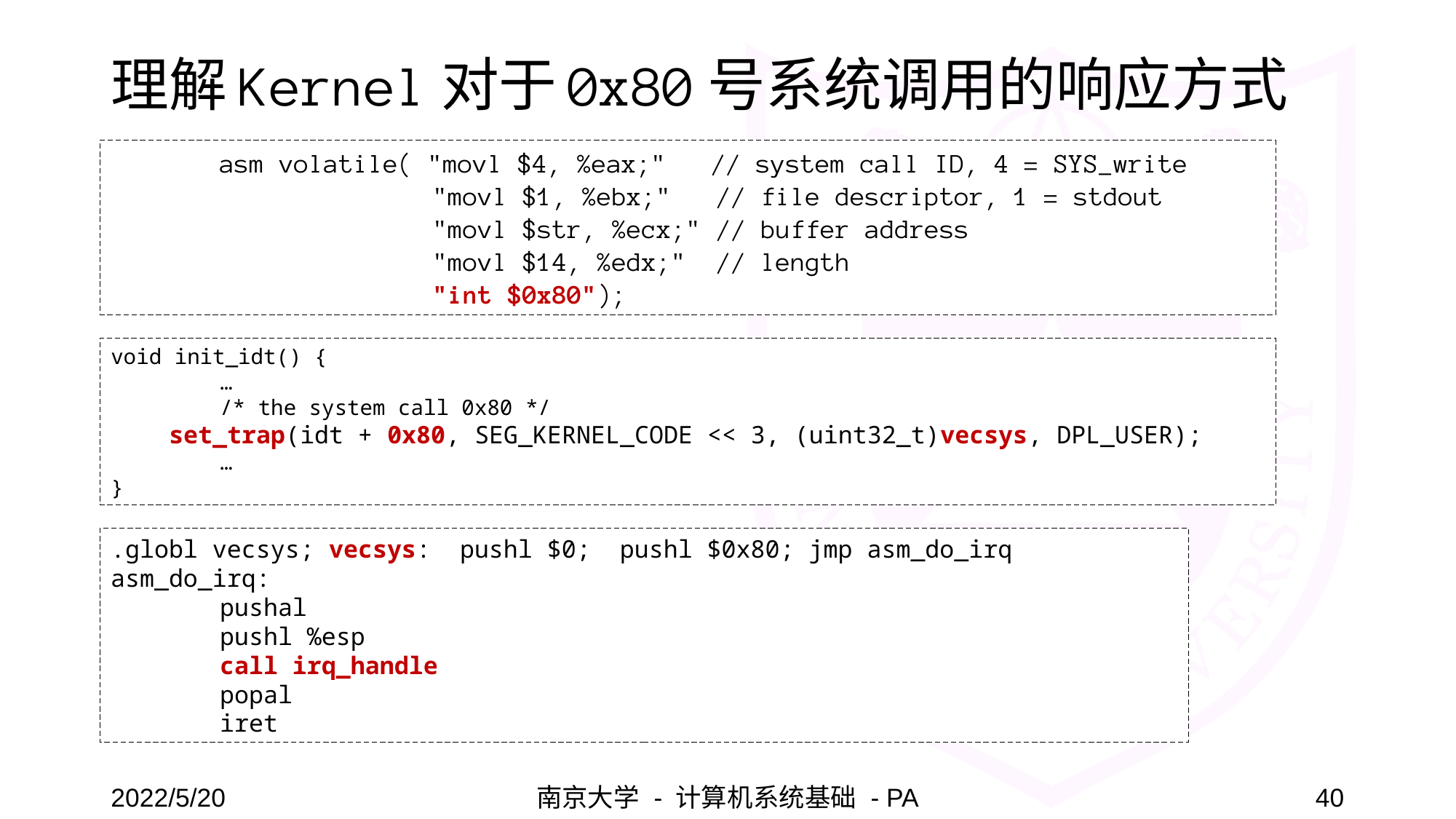

# 理解Kernel对于0x80号系统调用的响应方式
	asm volatile( "movl $4, %eax;"   // system call ID, 4 = SYS_write
	   	       "movl $1, %ebx;"   // file descriptor, 1 = stdout
		       "movl $str, %ecx;" // buffer address
		       "movl $14, %edx;"  // length
		       "int $0x80");
void init_idt() {
	…
	/* the system call 0x80 */
    set_trap(idt + 0x80, SEG_KERNEL_CODE << 3, (uint32_t)vecsys, DPL_USER);
	…
}
.globl vecsys; vecsys:  pushl $0;  pushl $0x80; jmp asm_do_irq
asm_do_irq:
	pushal
	pushl %esp
	call irq_handle
	popal
	iret
2022/5/20
南京大学 - 计算机系统基础 - PA
40